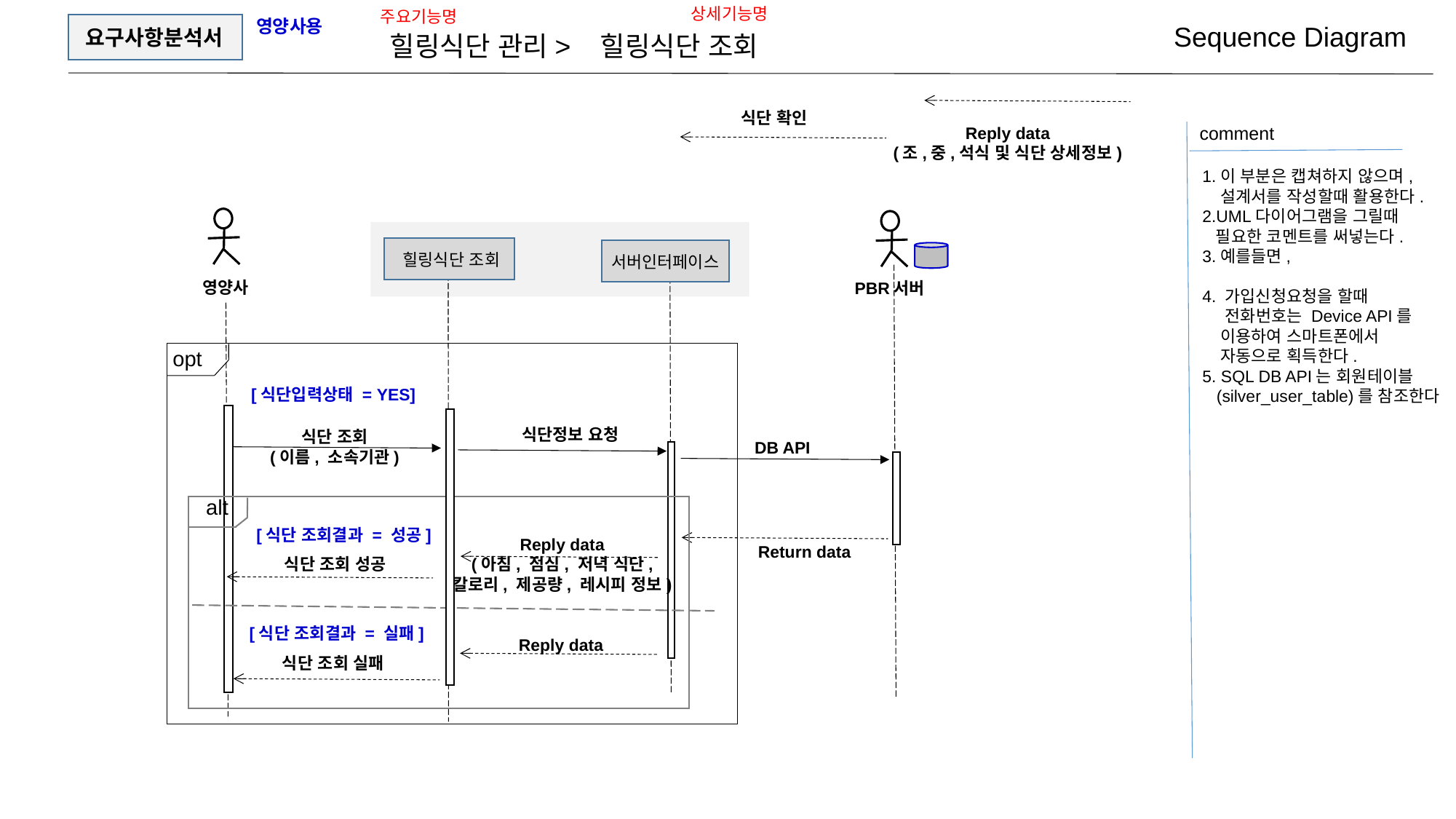

상세기능명
주요기능명
영양사용
Sequence Diagram

요구사항분석서
힐링식단 관리>   힐링식단 조회
식단 확인
comment
Reply data
(조,중,석식 및 식단 상세정보)
1.이 부분은 캡쳐하지 않으며,
   설계서를 작성할때 활용한다.
2.UML다이어그램을 그릴때
  필요한 코멘트를 써넣는다.
3.예를들면,

4. 가입신청요청을 할때
    전화번호는 Device API를
   이용하여 스마트폰에서
   자동으로 획득한다.
5. SQL DB API는 회원테이블
   (silver_user_table)를 참조한다

힐링식단 조회
서버인터페이스
영양사
PBR서버
opt

[식단입력상태 = YES]

식단정보 요청
식단 조회
(이름, 소속기관)
DB API

alt

[식단 조회결과 = 성공]
Reply data
(아침, 점심, 저녁 식단,
칼로리, 제공량, 레시피 정보)
Return data
식단 조회 성공
[식단 조회결과 = 실패]
Reply data
식단 조회 실패